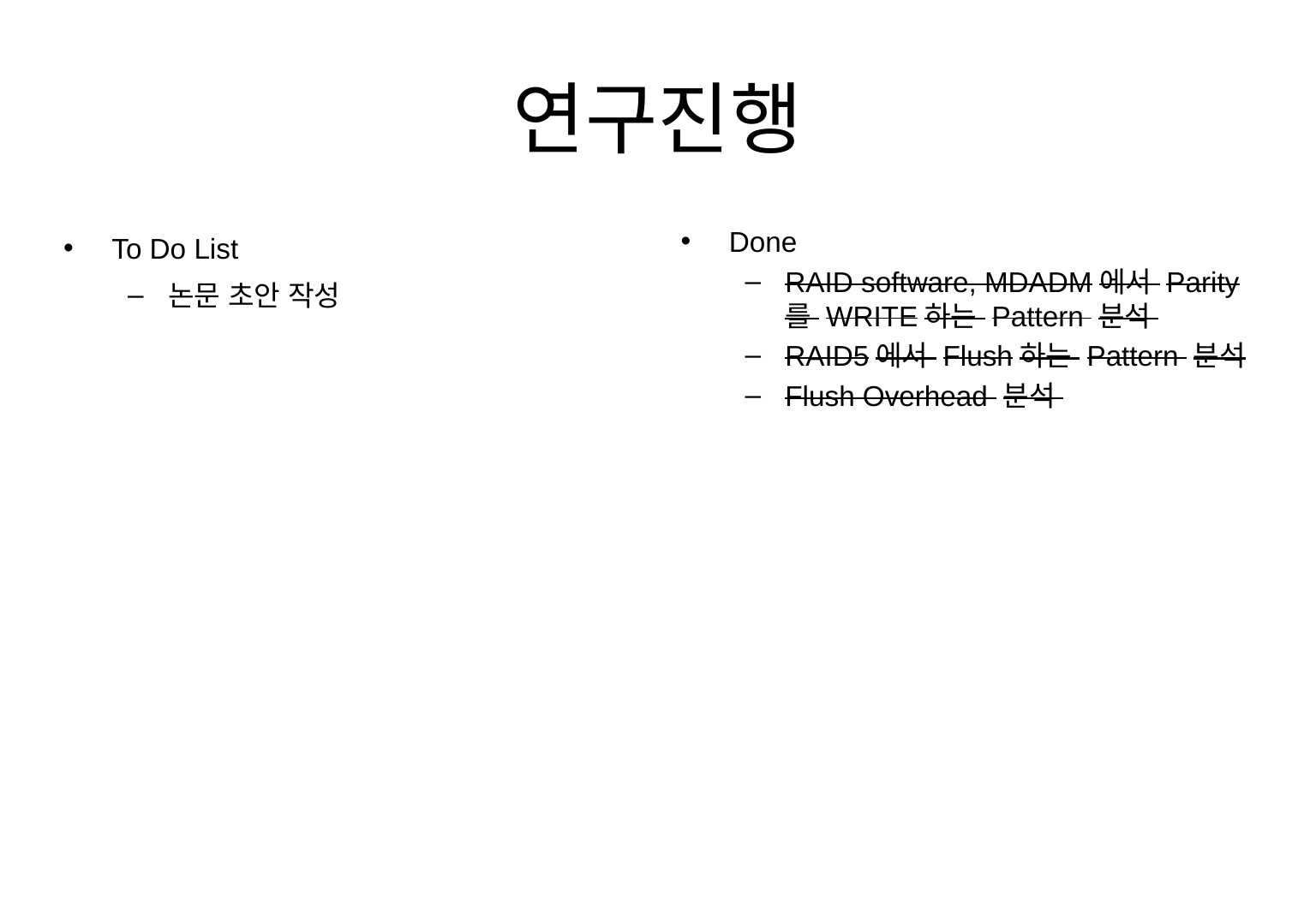

# 연구진행

To Do List
논문 초안 작성

Done
RAID software, MDADM에서 Parity를 WRITE하는 Pattern 분석
RAID5에서 Flush하는 Pattern 분석
Flush Overhead 분석